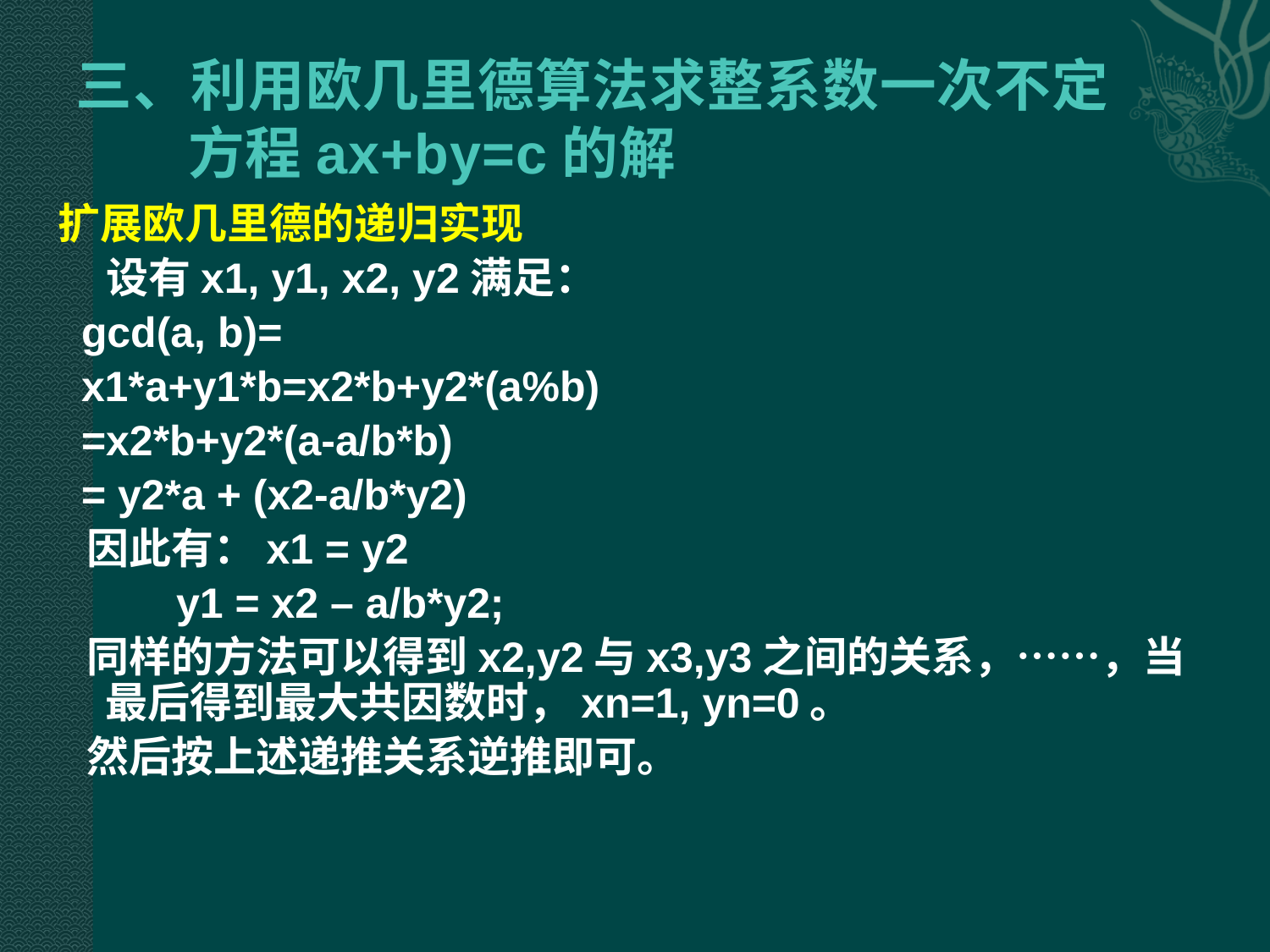

# 三、利用欧几里德算法求整系数一次不定方程ax+by=c的解
扩展欧几里德的递归实现
    设有x1, y1, x2, y2满足：
  gcd(a, b)=
  x1*a+y1*b=x2*b+y2*(a%b)
  =x2*b+y2*(a-a/b*b)
  = y2*a + (x2-a/b*y2)
  因此有：x1 = y2
          y1 = x2 – a/b*y2;
  同样的方法可以得到x2,y2与x3,y3之间的关系，……，当最后得到最大共因数时，xn=1, yn=0。
  然后按上述递推关系逆推即可。